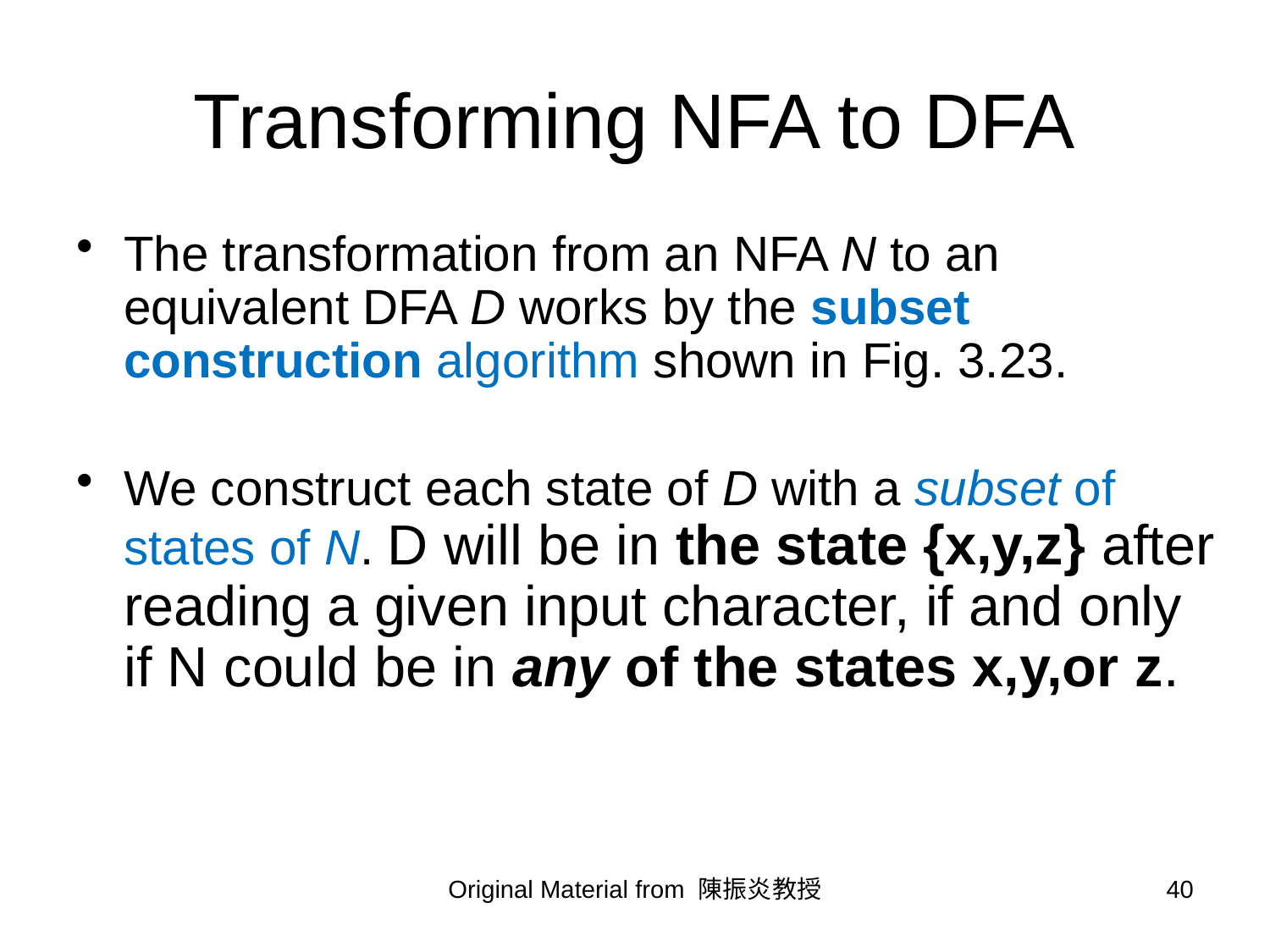

# Transforming NFA to DFA
The transformation from an NFA N to an equivalent DFA D works by the subset construction algorithm shown in Fig. 3.23.

We construct each state of D with a subset of states of N. D will be in the state {x,y,z} after reading a given input character, if and only if N could be in any of the states x,y,or z.
Original Material from 陳振炎教授
40